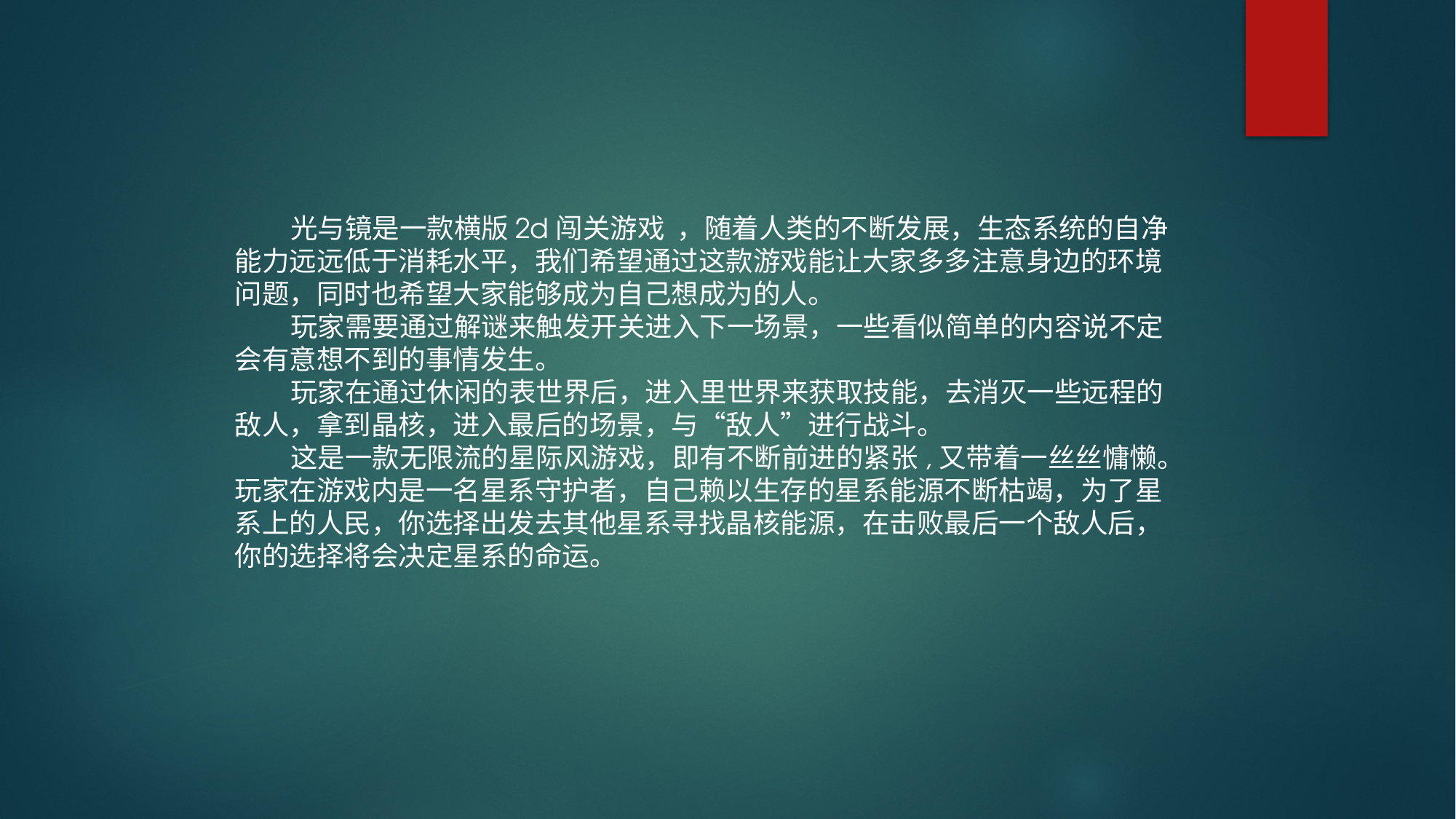

光与镜是一款横版2d闯关游戏  ，随着人类的不断发展，生态系统的自净能力远远低于消耗水平，我们希望通过这款游戏能让大家多多注意身边的环境问题，同时也希望大家能够成为自己想成为的人。
        玩家需要通过解谜来触发开关进入下一场景，一些看似简单的内容说不定会有意想不到的事情发生。
        玩家在通过休闲的表世界后，进入里世界来获取技能，去消灭一些远程的敌人，拿到晶核，进入最后的场景，与“敌人”进行战斗。
        这是一款无限流的星际风游戏，即有不断前进的紧张,又带着一丝丝慵懒。玩家在游戏内是一名星系守护者，自己赖以生存的星系能源不断枯竭，为了星系上的人民，你选择出发去其他星系寻找晶核能源，在击败最后一个敌人后，你的选择将会决定星系的命运。